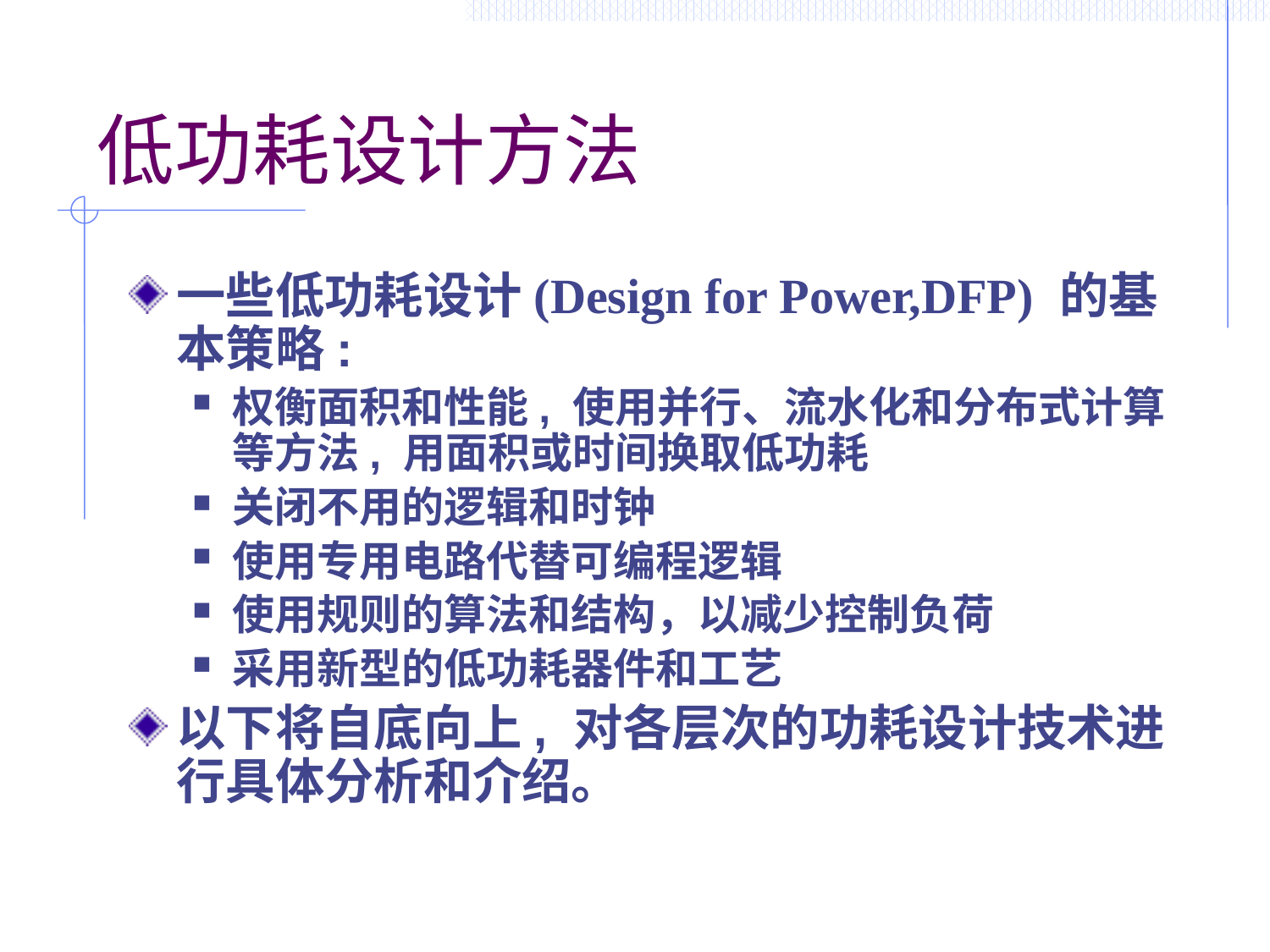

# 低功耗设计方法
一些低功耗设计(Design for Power,DFP) 的基本策略:
权衡面积和性能, 使用并行、流水化和分布式计算等方法, 用面积或时间换取低功耗
关闭不用的逻辑和时钟
使用专用电路代替可编程逻辑
使用规则的算法和结构，以减少控制负荷
采用新型的低功耗器件和工艺
以下将自底向上, 对各层次的功耗设计技术进行具体分析和介绍。